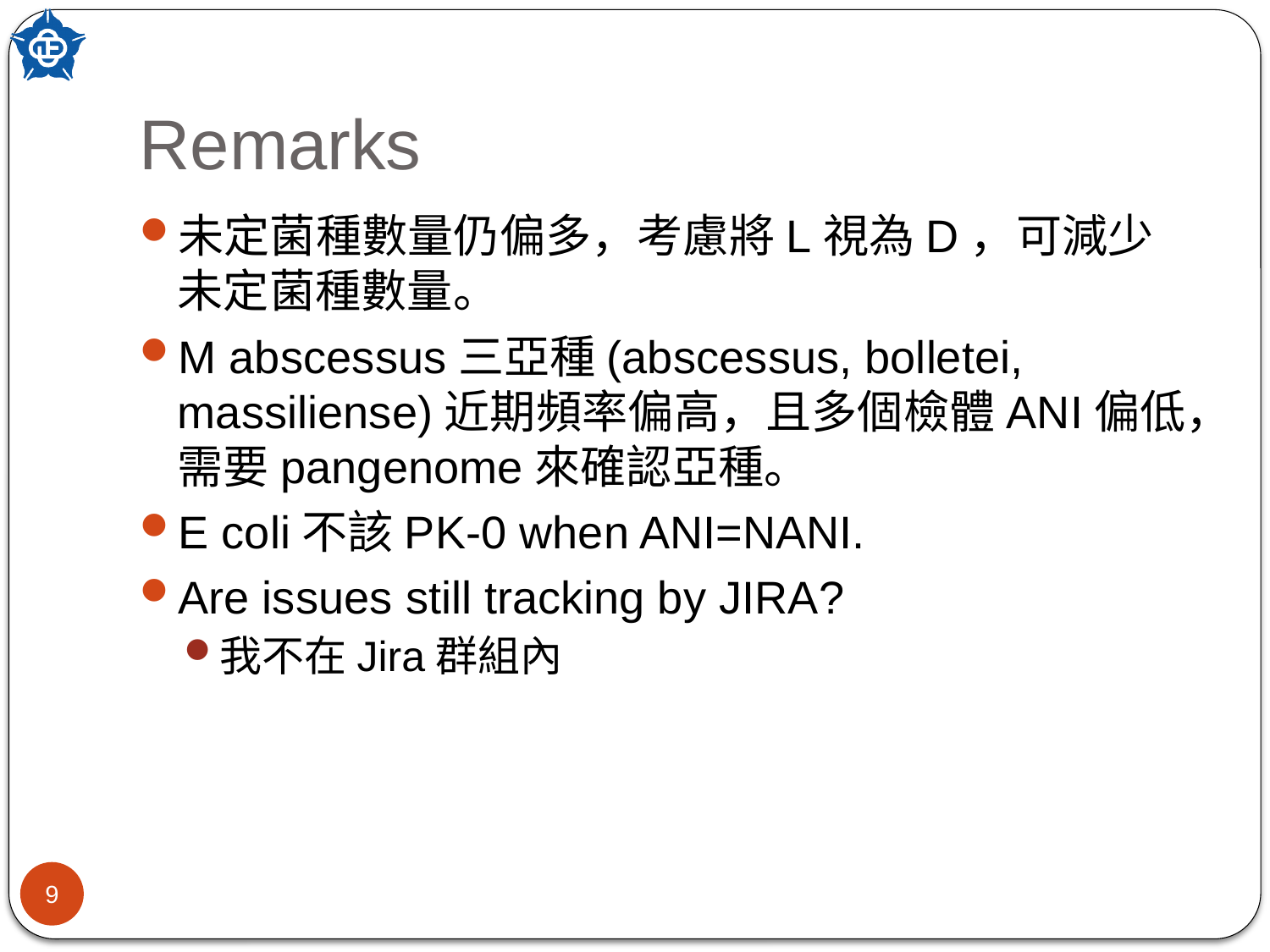

# Remarks
未定菌種數量仍偏多，考慮將L視為D，可減少未定菌種數量。
M abscessus三亞種(abscessus, bolletei, massiliense)近期頻率偏高，且多個檢體ANI偏低，需要pangenome來確認亞種。
E coli不該PK-0 when ANI=NANI.
Are issues still tracking by JIRA?
我不在Jira群組內
9